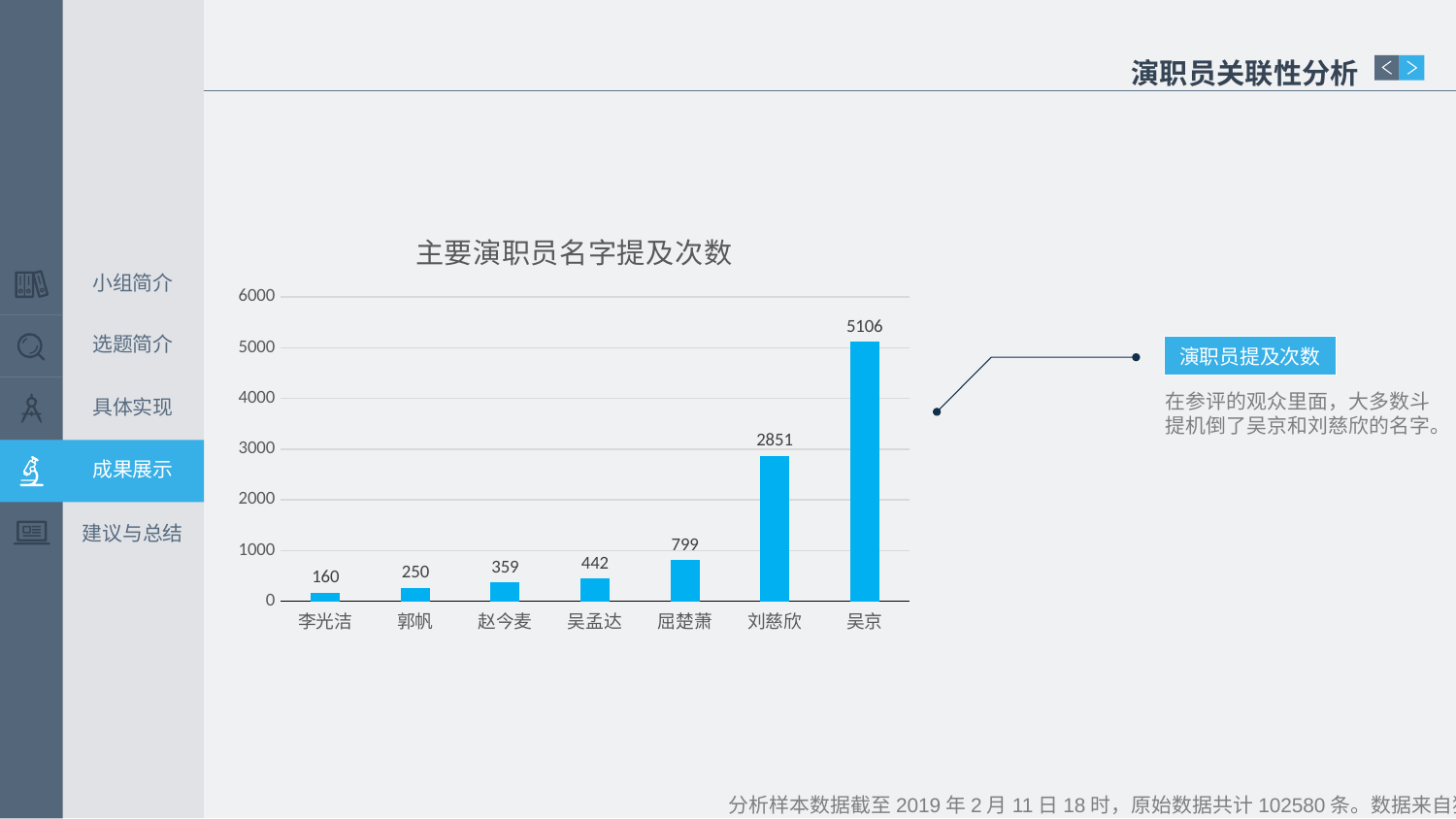

演职员关联性分析

### Chart: 主要演职员名字提及次数

| Category | 提及次数 |
|---|---|
| 李光洁 | 160.0 |
| 郭帆 | 250.0 |
| 赵今麦 | 359.0 |
| 吴孟达 | 442.0 |
| 屈楚萧 | 799.0 |
| 刘慈欣 | 2851.0 |
| 吴京 | 5106.0 |
小组简介

选题简介

演职员提及次数

在参评的观众里面，大多数斗提机倒了吴京和刘慈欣的名字。
具体实现

成果展示

建议与总结

分析样本数据截至2019年2月11日18时，原始数据共计102580条。数据来自猫眼。